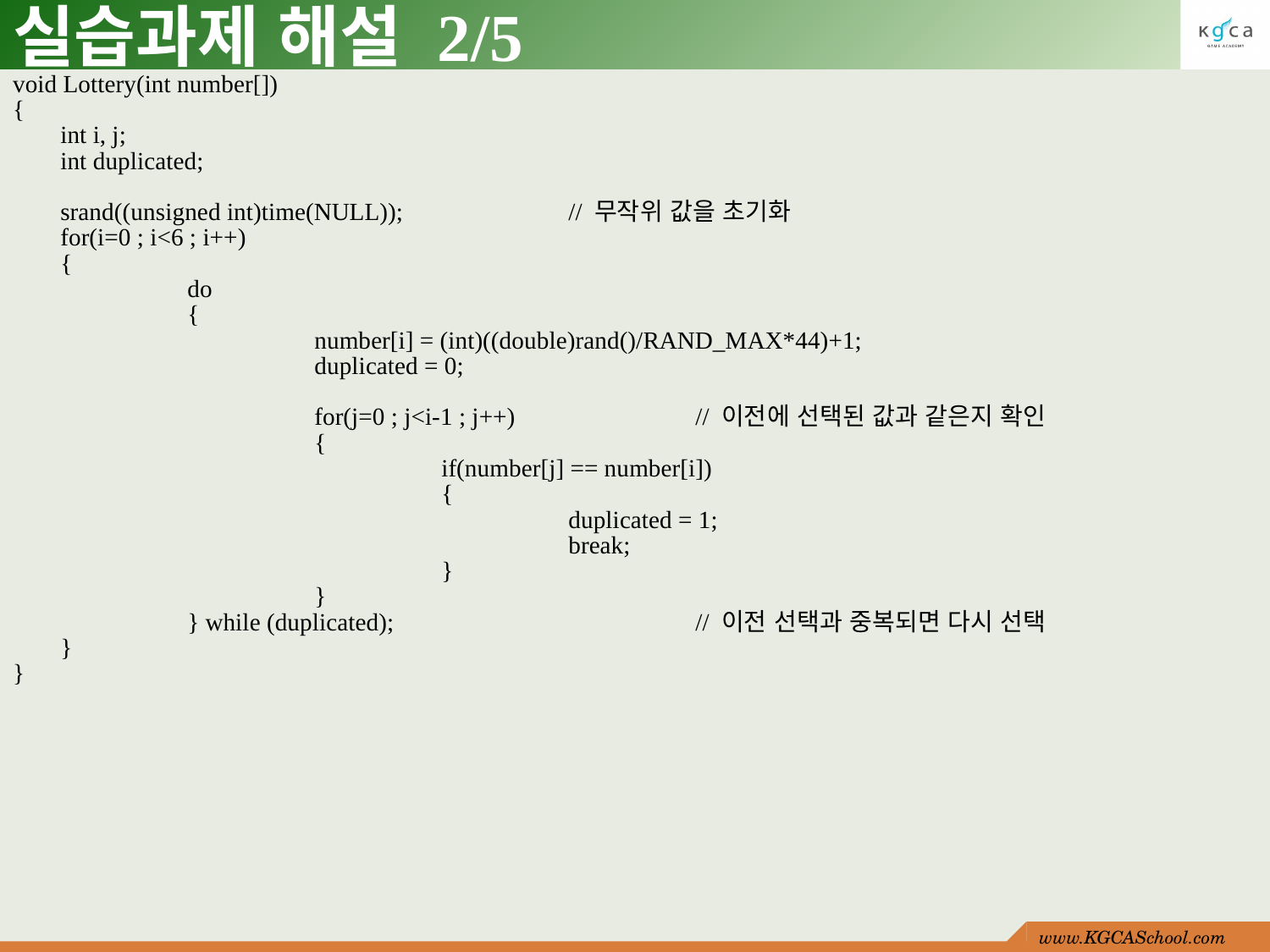

# 실습과제 해설 2/5
void Lottery(int number[])
{
	int i, j;
	int duplicated;

	srand((unsigned int)time(NULL));		// 무작위 값을 초기화
	for(i=0 ; i<6 ; i++)
	{
		do
		{
			number[i] = (int)((double)rand()/RAND_MAX*44)+1;
			duplicated = 0;

			for(j=0 ; j<i-1 ; j++)		// 이전에 선택된 값과 같은지 확인
			{
				if(number[j] == number[i])
				{
					duplicated = 1;
					break;
				}
			}
		} while (duplicated);			// 이전 선택과 중복되면 다시 선택
	}
}